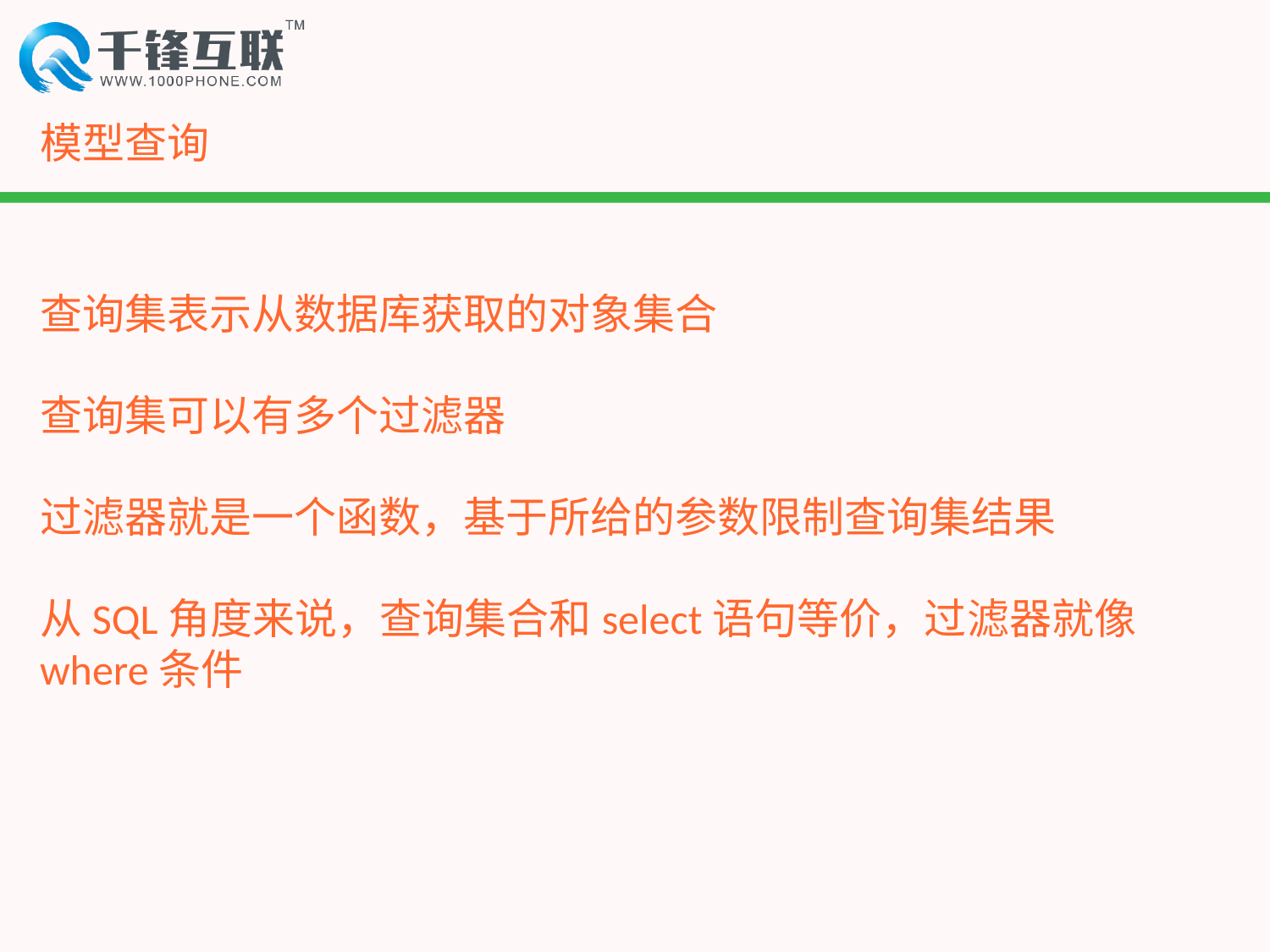

# 模型查询

查询集表示从数据库获取的对象集合

查询集可以有多个过滤器

过滤器就是一个函数，基于所给的参数限制查询集结果

从SQL角度来说，查询集合和select语句等价，过滤器就像where条件